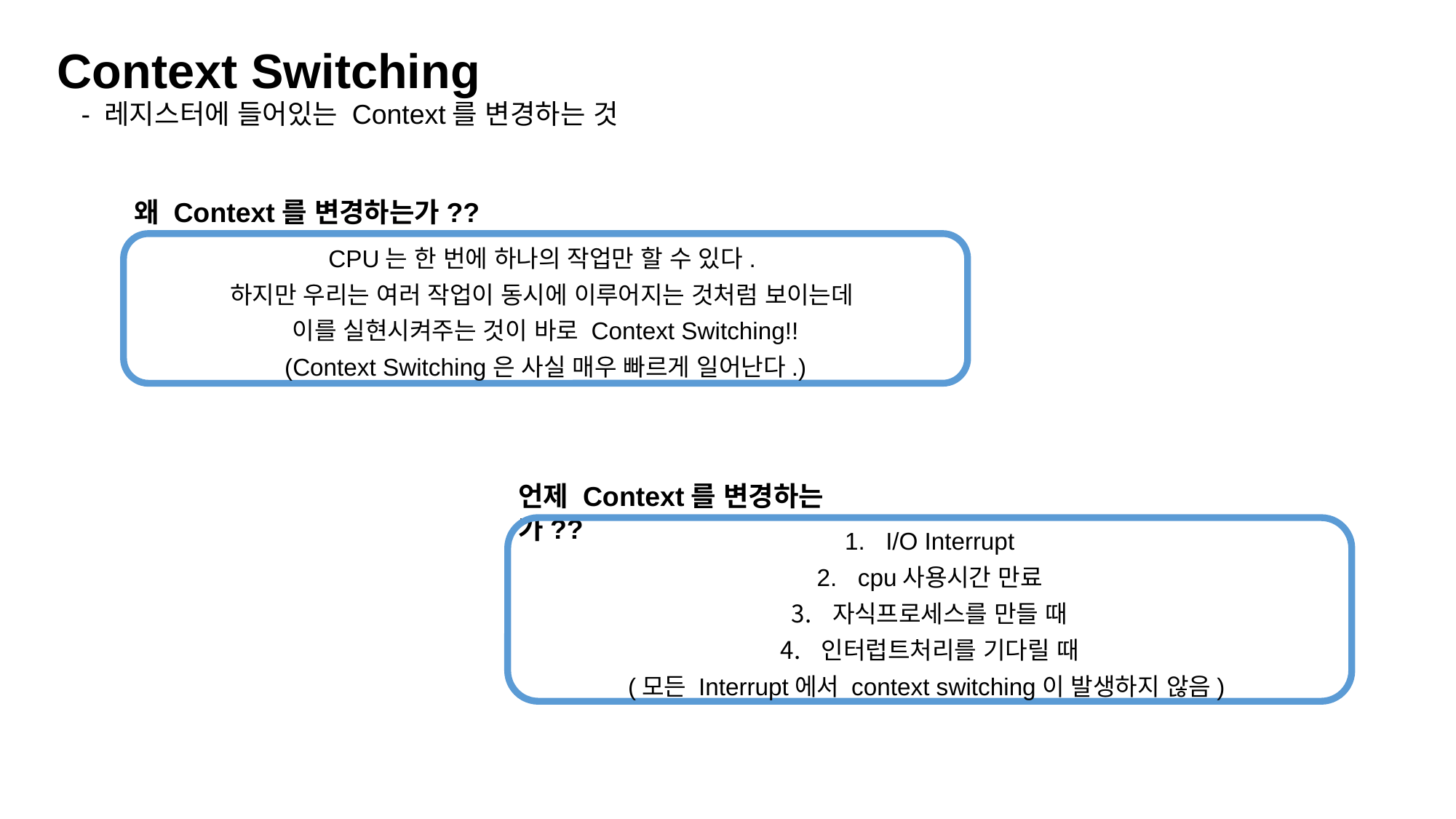

Context Switching
 - 레지스터에 들어있는 Context를 변경하는 것
왜 Context를 변경하는가??
CPU는 한 번에 하나의 작업만 할 수 있다.
하지만 우리는 여러 작업이 동시에 이루어지는 것처럼 보이는데
이를 실현시켜주는 것이 바로 Context Switching!!
(Context Switching은 사실 매우 빠르게 일어난다.)
언제 Context를 변경하는가??
I/O Interrupt
cpu사용시간 만료
자식프로세스를 만들 때
인터럽트처리를 기다릴 때
(모든 Interrupt에서 context switching이 발생하지 않음)